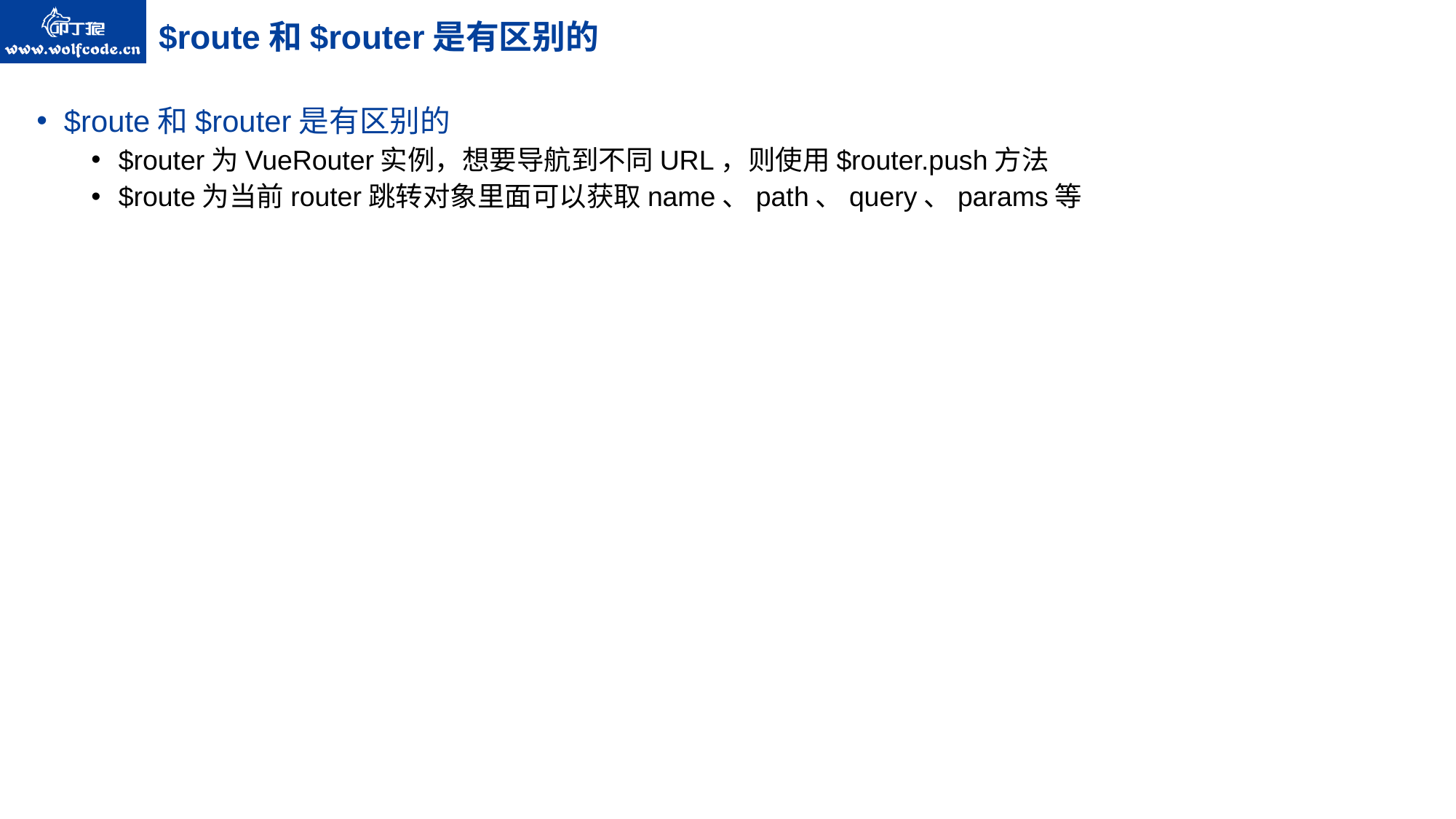

# $route和$router是有区别的
$route和$router是有区别的
$router为VueRouter实例，想要导航到不同URL，则使用$router.push方法
$route为当前router跳转对象里面可以获取name、path、query、params等